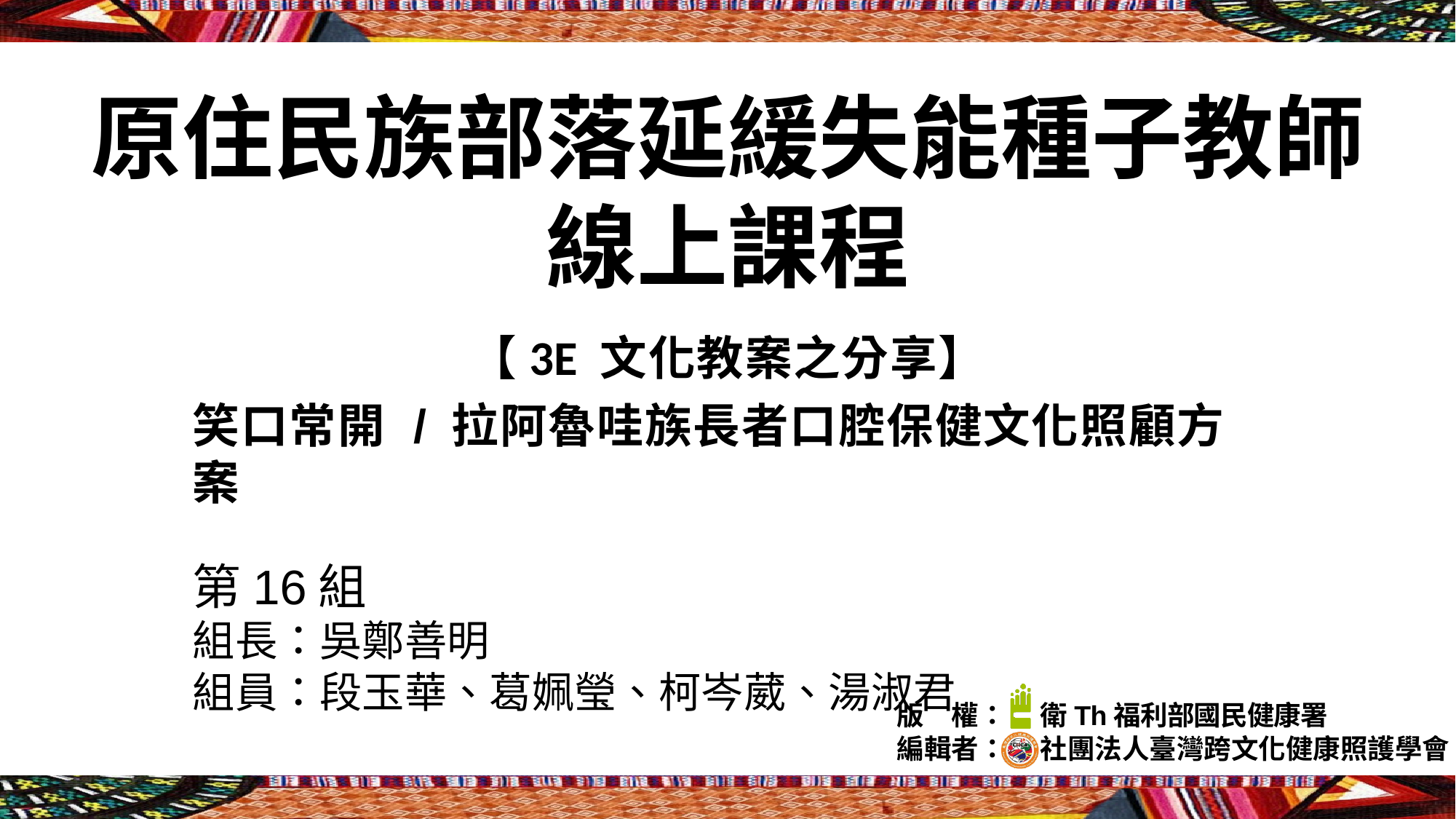

# 原住民族部落延緩失能種子教師 線上課程
【3E 文化教案之分享】
笑口常開	/ 拉阿魯哇族長者口腔保健文化照顧方案

第16組
組長：吳鄭善明
組員：段玉華、葛姵瑩、柯岑葳、湯淑君

版
權：
衛Th福利部國民健康署
社團法人臺灣跨文化健康照護學會
編輯者：